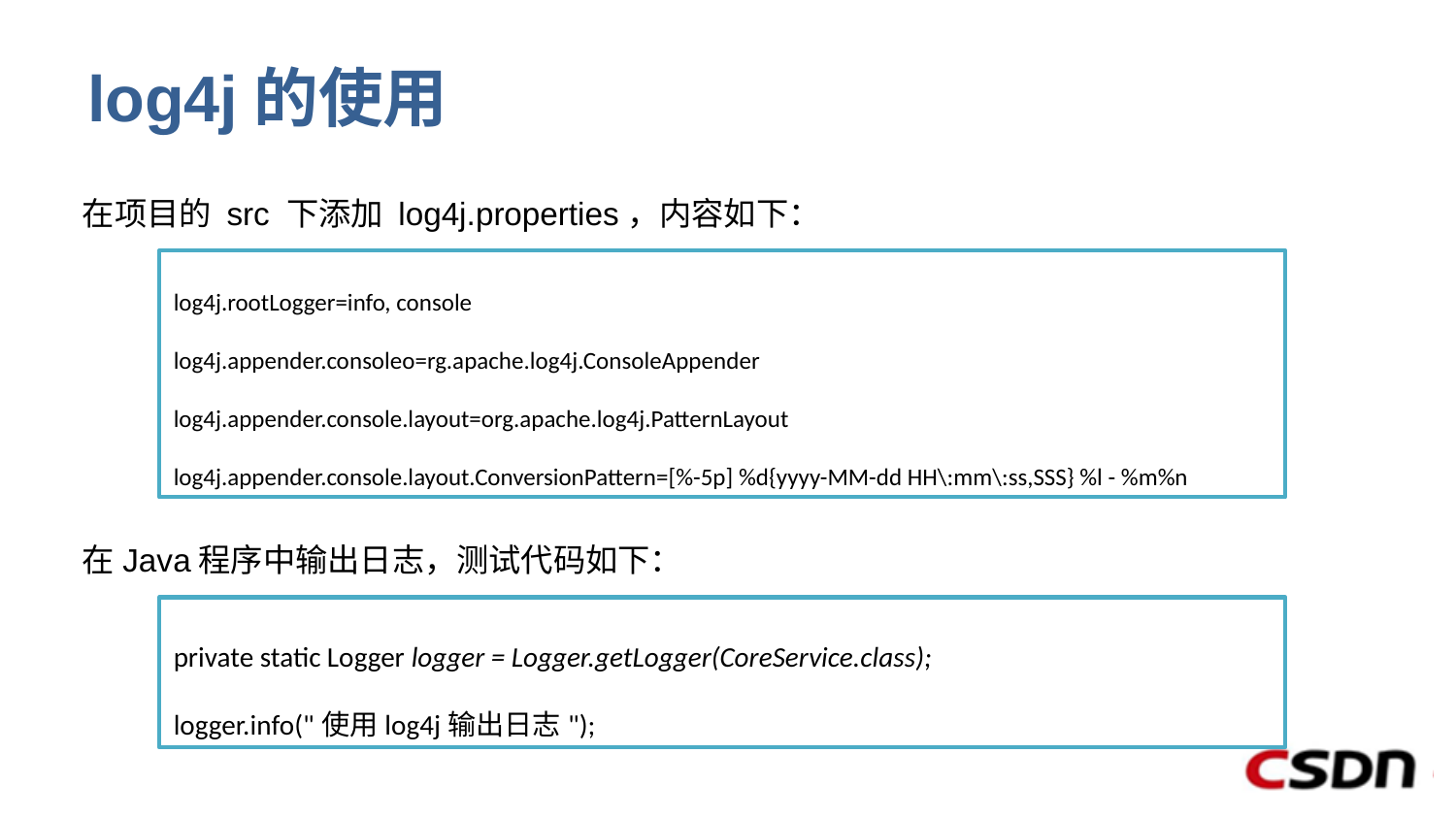

# log4j的使用
在项目的 src 下添加 log4j.properties，内容如下：
log4j.rootLogger=info, console
log4j.appender.consoleo=rg.apache.log4j.ConsoleAppender
log4j.appender.console.layout=org.apache.log4j.PatternLayout
log4j.appender.console.layout.ConversionPattern=[%-5p] %d{yyyy-MM-dd HH\:mm\:ss,SSS} %l - %m%n
在Java程序中输出日志，测试代码如下：
private static Logger logger = Logger.getLogger(CoreService.class);
logger.info("使用log4j输出日志");